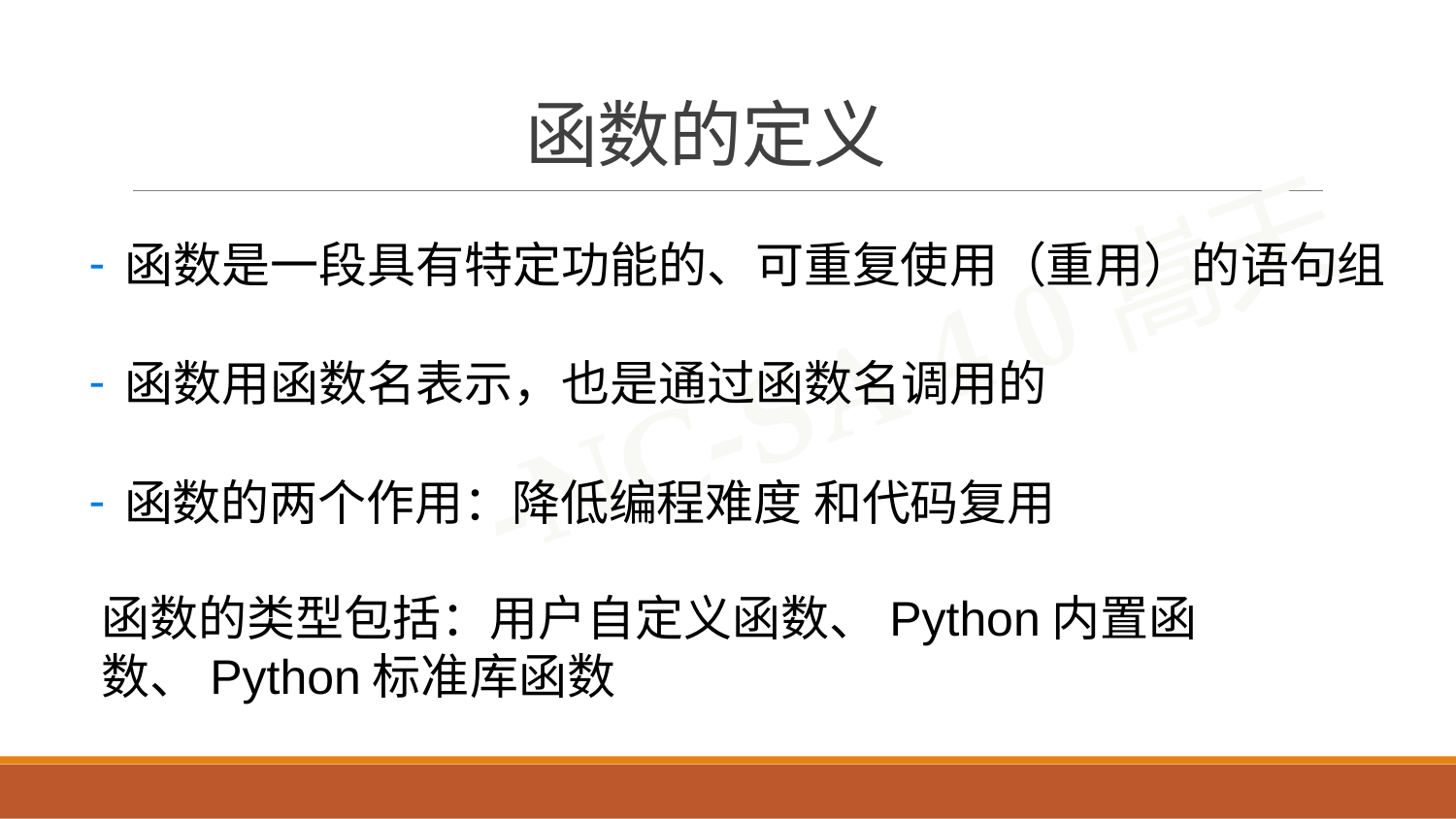

# 函数的定义

函数是一段具有特定功能的、可重复使用（重用）的语句组

函数用函数名表示，也是通过函数名调用的

函数的两个作用：降低编程难度 和代码复用

函数的类型包括：用户自定义函数、Python内置函数、Python标准库函数